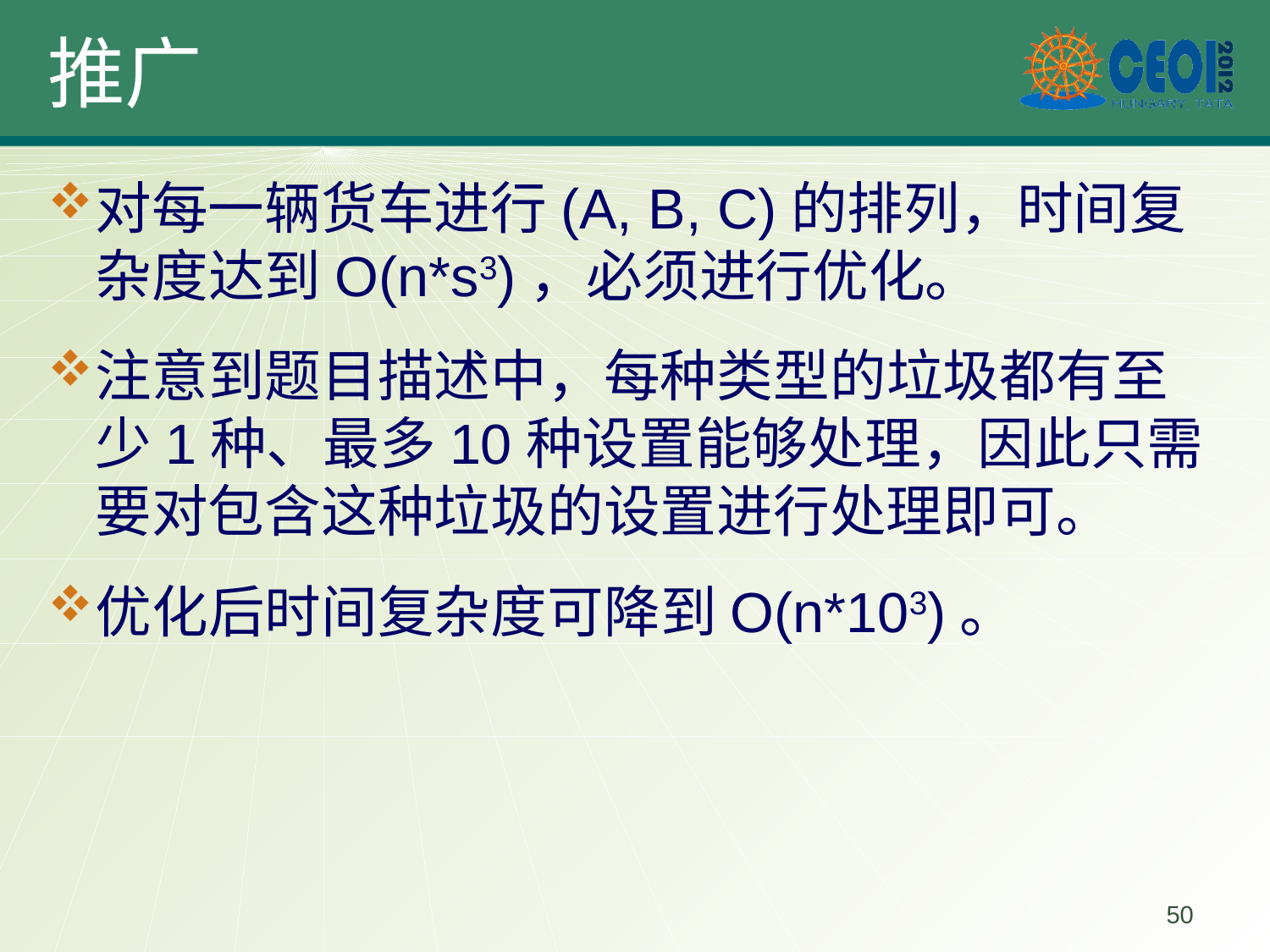

推广
对每一辆货车进行(A, B, C)的排列，时间复杂度达到O(n*s3)，必须进行优化。
注意到题目描述中，每种类型的垃圾都有至少1种、最多10种设置能够处理，因此只需要对包含这种垃圾的设置进行处理即可。
优化后时间复杂度可降到O(n*103)。
50